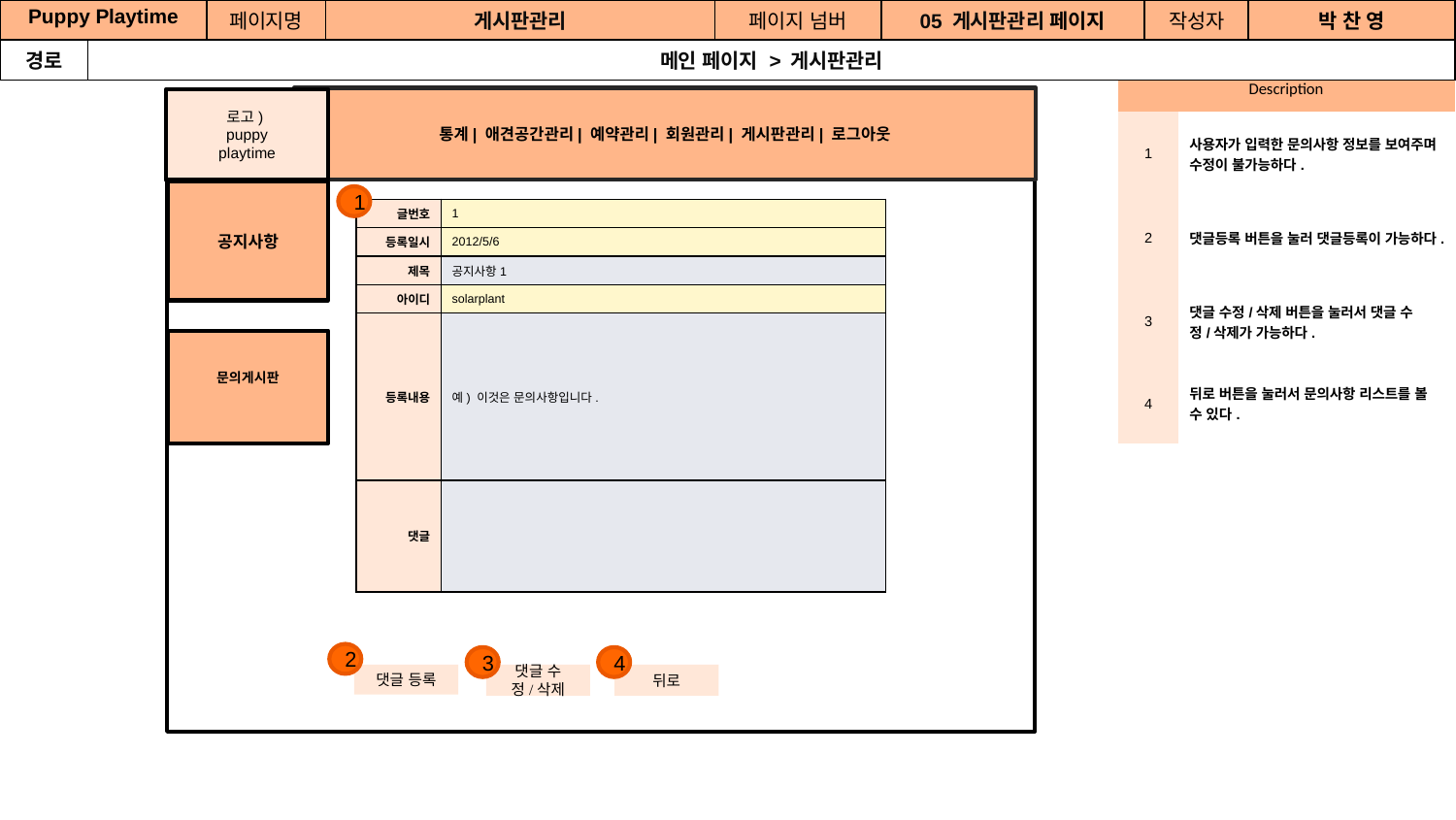

| Puppy Playtime | 김 주 영 | 페이지명 | 게시판관리 | 페이지 넘버 | 05 게시판관리 페이지 | 작성자 | 박 찬 영 |
| --- | --- | --- | --- | --- | --- | --- | --- |
| 경로 | 메인 페이지 > 게시판관리 | 김 주 영 | 김 주 영 | 김 주 영 | 김 주 영 | 김 주 영 | 김 주 영 |
| Description |  |
| --- | --- |
| 1 | 사용자가 입력한 문의사항 정보를 보여주며 수정이 불가능하다. |
| 2 | 댓글등록 버튼을 눌러 댓글등록이 가능하다. |
| 3 | 댓글 수정/삭제 버튼을 눌러서 댓글 수정/삭제가 가능하다. |
| 4 | 뒤로 버튼을 눌러서 문의사항 리스트를 볼 수 있다. |
통계| 애견공간관리| 예약관리| 회원관리| 게시판관리| 로그아웃
로고)
puppy
playtime

공지사항
1
| 글번호 | 1 |
| --- | --- |
| 등록일시 | 2012/5/6 |
| 제목 | 공지사항1 |
| 아이디 | solarplant |
| 등록내용 | 예) 이것은 문의사항입니다. |
| 댓글 |  |

문의게시판

2
3
4
댓글 수정/삭제
뒤로
댓글 등록